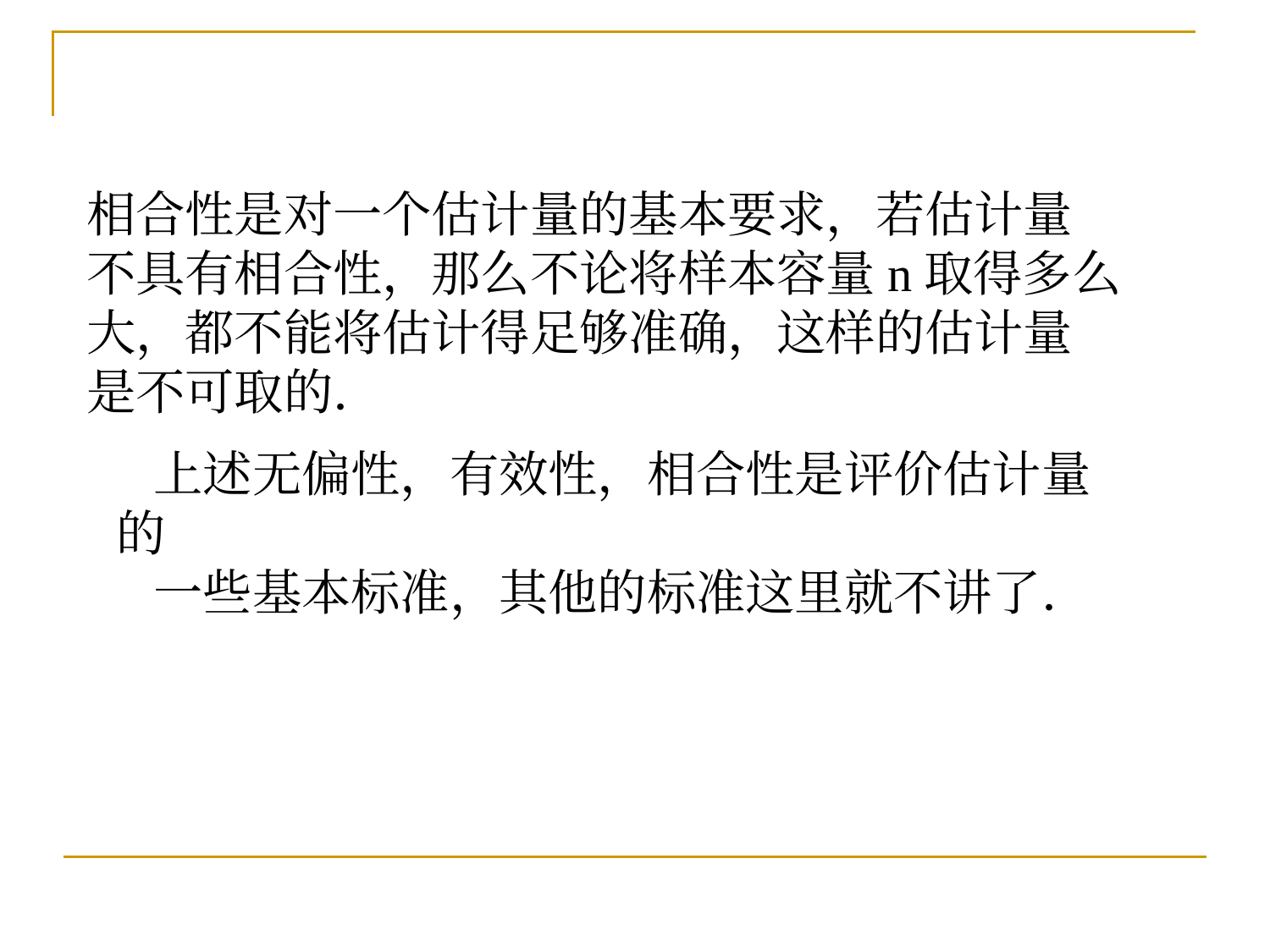

相合性是对一个估计量的基本要求，若估计量
不具有相合性，那么不论将样本容量n取得多么
大，都不能将估计得足够准确，这样的估计量
是不可取的．
上述无偏性，有效性，相合性是评价估计量的
一些基本标准，其他的标准这里就不讲了．